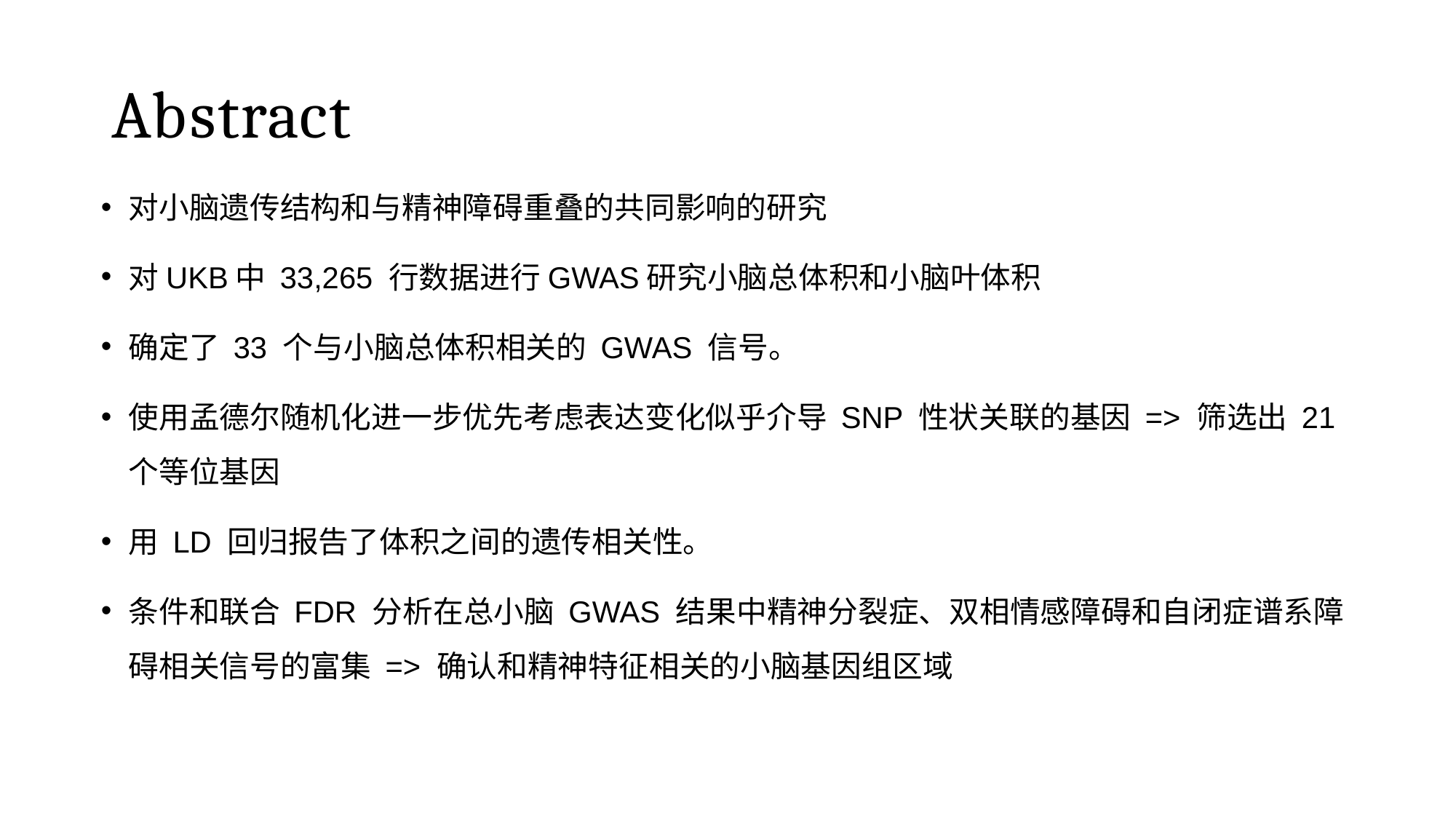

# Abstract
对小脑遗传结构和与精神障碍重叠的共同影响的研究
对UKB中 33,265 行数据进行GWAS研究小脑总体积和小脑叶体积
确定了 33 个与小脑总体积相关的 GWAS 信号。
使用孟德尔随机化进一步优先考虑表达变化似乎介导 SNP 性状关联的基因 => 筛选出 21 个等位基因
用 LD 回归报告了体积之间的遗传相关性。
条件和联合 FDR 分析在总小脑 GWAS 结果中精神分裂症、双相情感障碍和自闭症谱系障碍相关信号的富集 => 确认和精神特征相关的小脑基因组区域